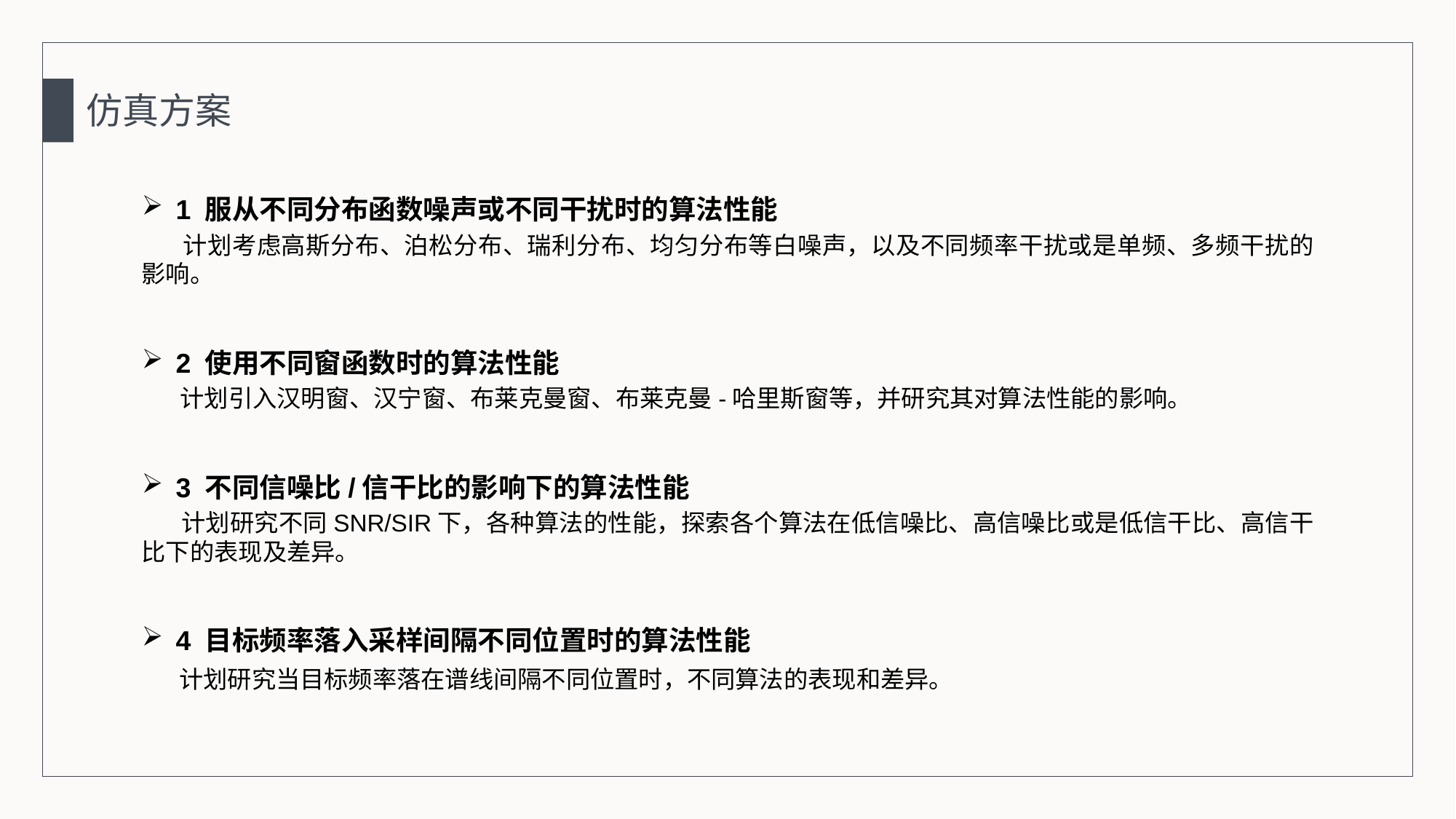

仿真方案
1 服从不同分布函数噪声或不同干扰时的算法性能
      计划考虑高斯分布、泊松分布、瑞利分布、均匀分布等白噪声，以及不同频率干扰或是单频、多频干扰的影响。

2 使用不同窗函数时的算法性能
      计划引入汉明窗、汉宁窗、布莱克曼窗、布莱克曼-哈里斯窗等，并研究其对算法性能的影响。

3 不同信噪比/信干比的影响下的算法性能
      计划研究不同SNR/SIR下，各种算法的性能，探索各个算法在低信噪比、高信噪比或是低信干比、高信干比下的表现及差异。

4 目标频率落入采样间隔不同位置时的算法性能
     计划研究当目标频率落在谱线间隔不同位置时，不同算法的表现和差异。